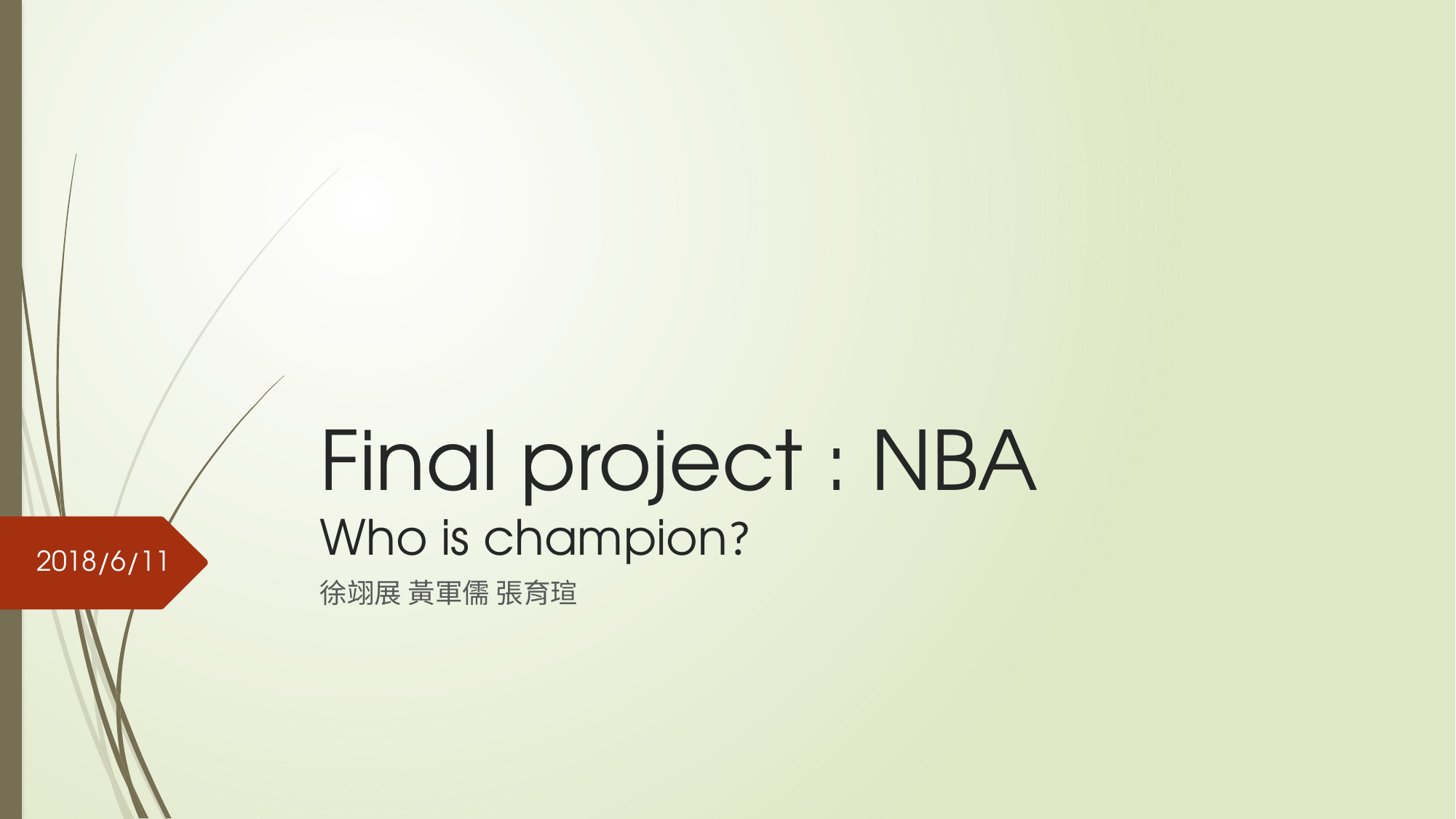

# Final project : NBA Who is champion?
2018/6/11
徐翊展 黃軍儒 張育瑄